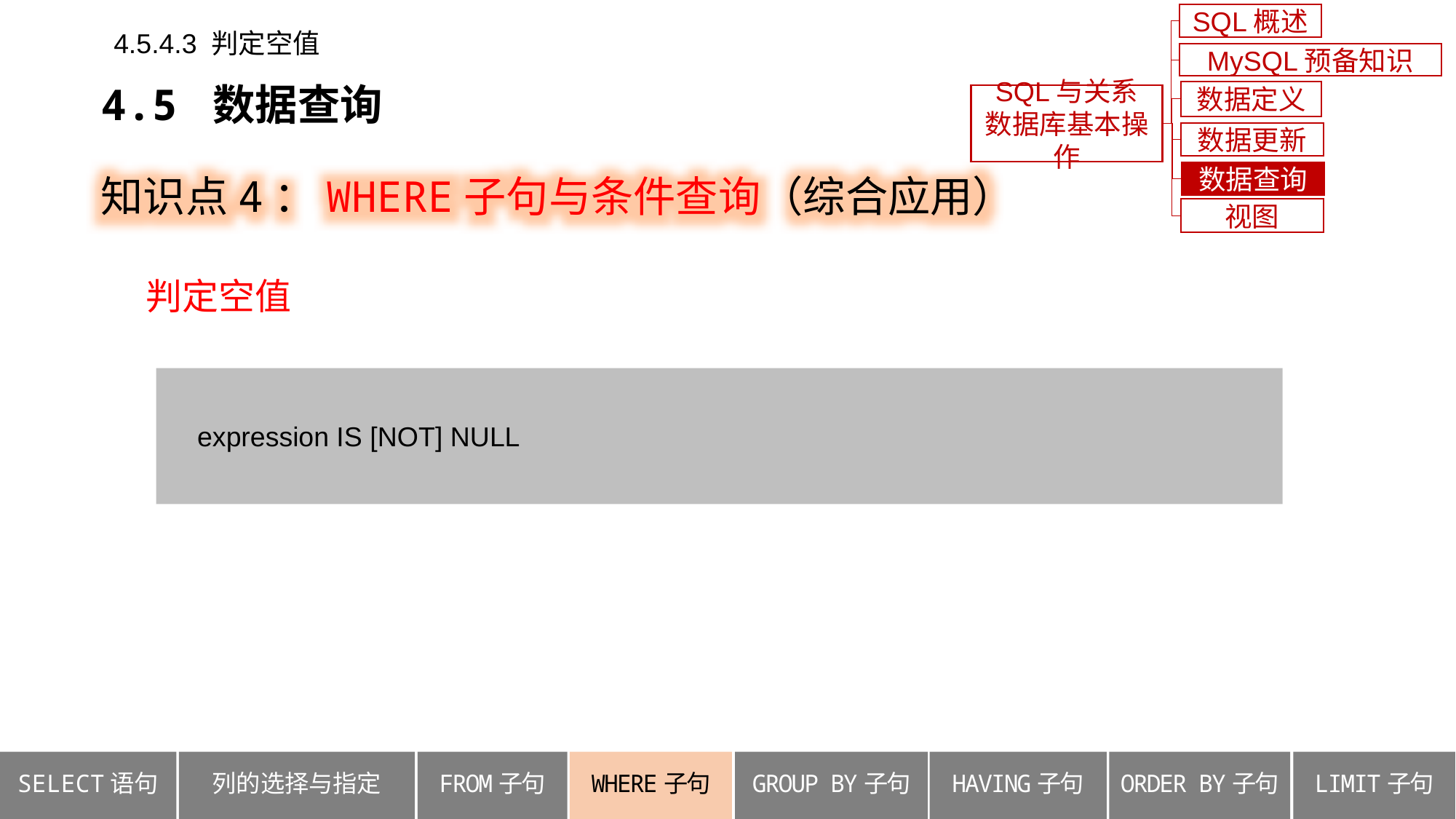

SQL概述
4.5.4.3 判定空值
MySQL预备知识
4.5 数据查询
数据定义
SQL与关系数据库基本操作
数据更新
知识点4：WHERE子句与条件查询（综合应用）
数据查询
视图
判定空值
    expression IS [NOT] NULL
列的选择与指定
ORDER BY子句
SELECT语句
FROM子句
WHERE子句
GROUP BY子句
HAVING子句
LIMIT子句